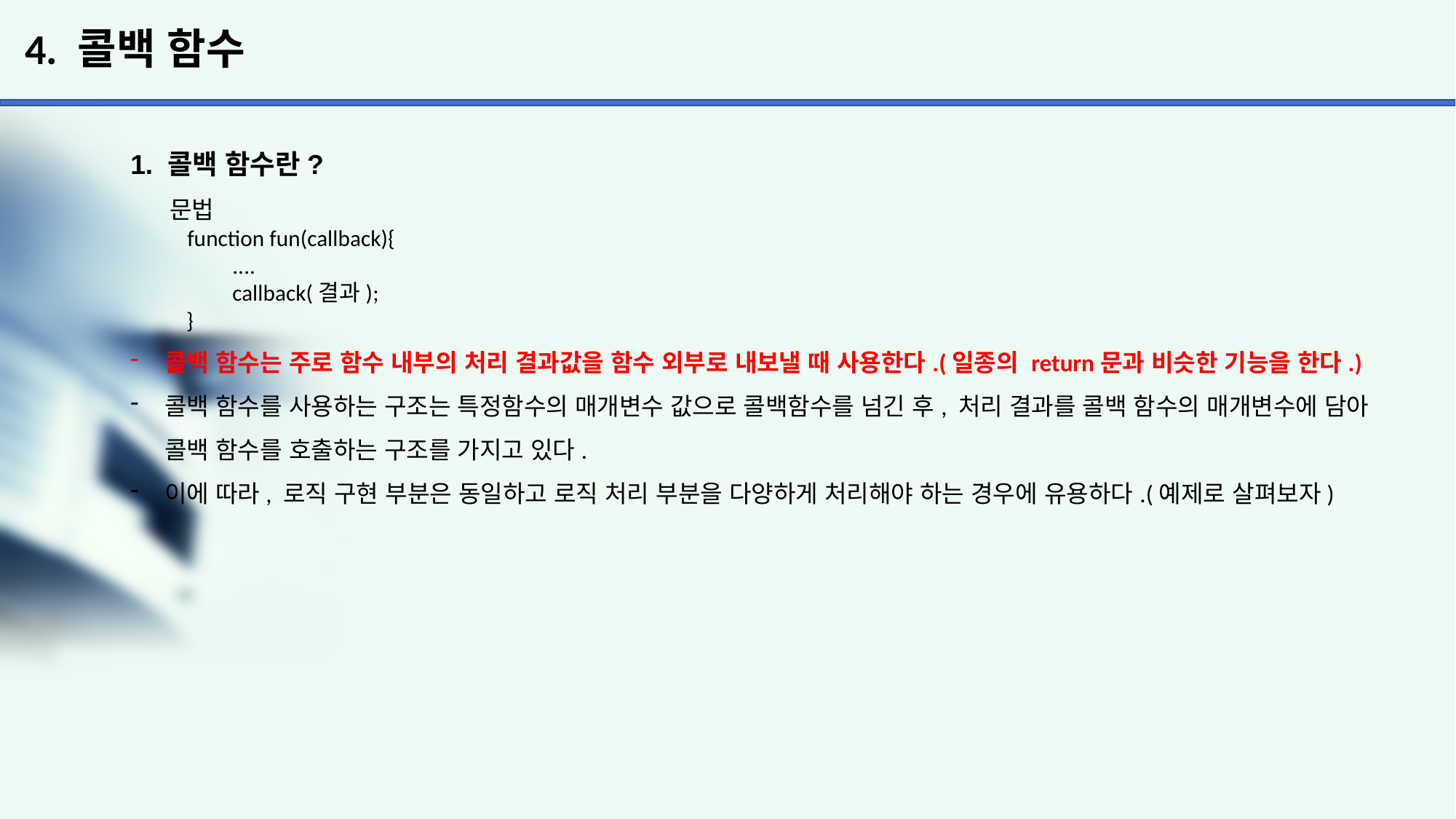

# 4. 콜백 함수
1. 콜백 함수란?
     문법
            function fun(callback){
                    ....
                    callback(결과);
           }
콜백 함수는 주로 함수 내부의 처리 결과값을 함수 외부로 내보낼 때 사용한다.(일종의 return문과 비슷한 기능을 한다.)
콜백 함수를 사용하는 구조는 특정함수의 매개변수 값으로 콜백함수를 넘긴 후, 처리 결과를 콜백 함수의 매개변수에 담아 콜백 함수를 호출하는 구조를 가지고 있다.
이에 따라, 로직 구현 부분은 동일하고 로직 처리 부분을 다양하게 처리해야 하는 경우에 유용하다.(예제로 살펴보자)